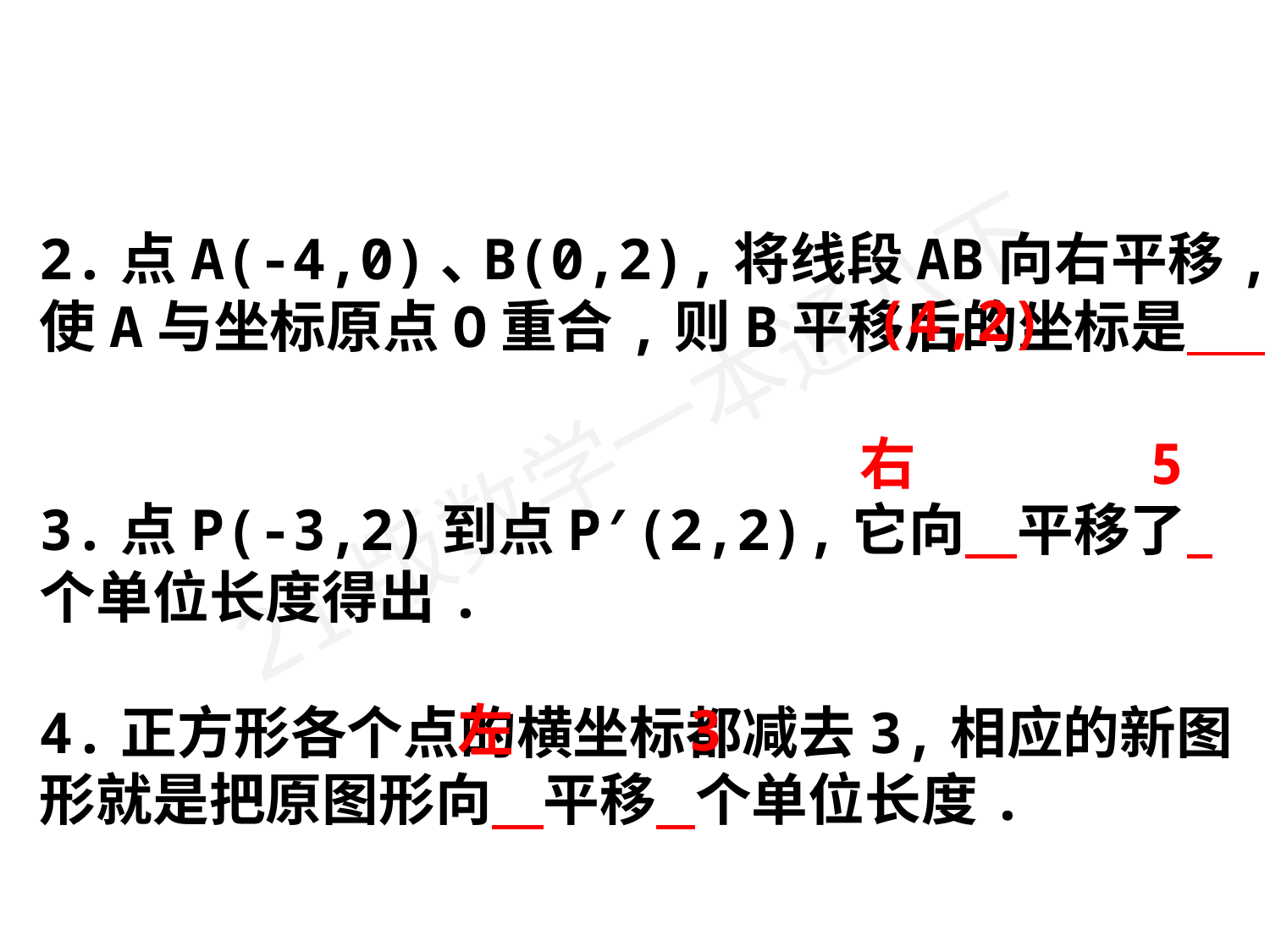

2.点A(-4,0)､B(0,2),将线段AB向右平移,使A与坐标原点O重合,则B平移后的坐标是      .

3.点P(-3,2)到点P′(2,2),它向    平移了   个单位长度得出.

4.正方形各个点的横坐标都减去3,相应的新图形就是把原图形向    平移   个单位长度.
(4,2)
右
5
左
3